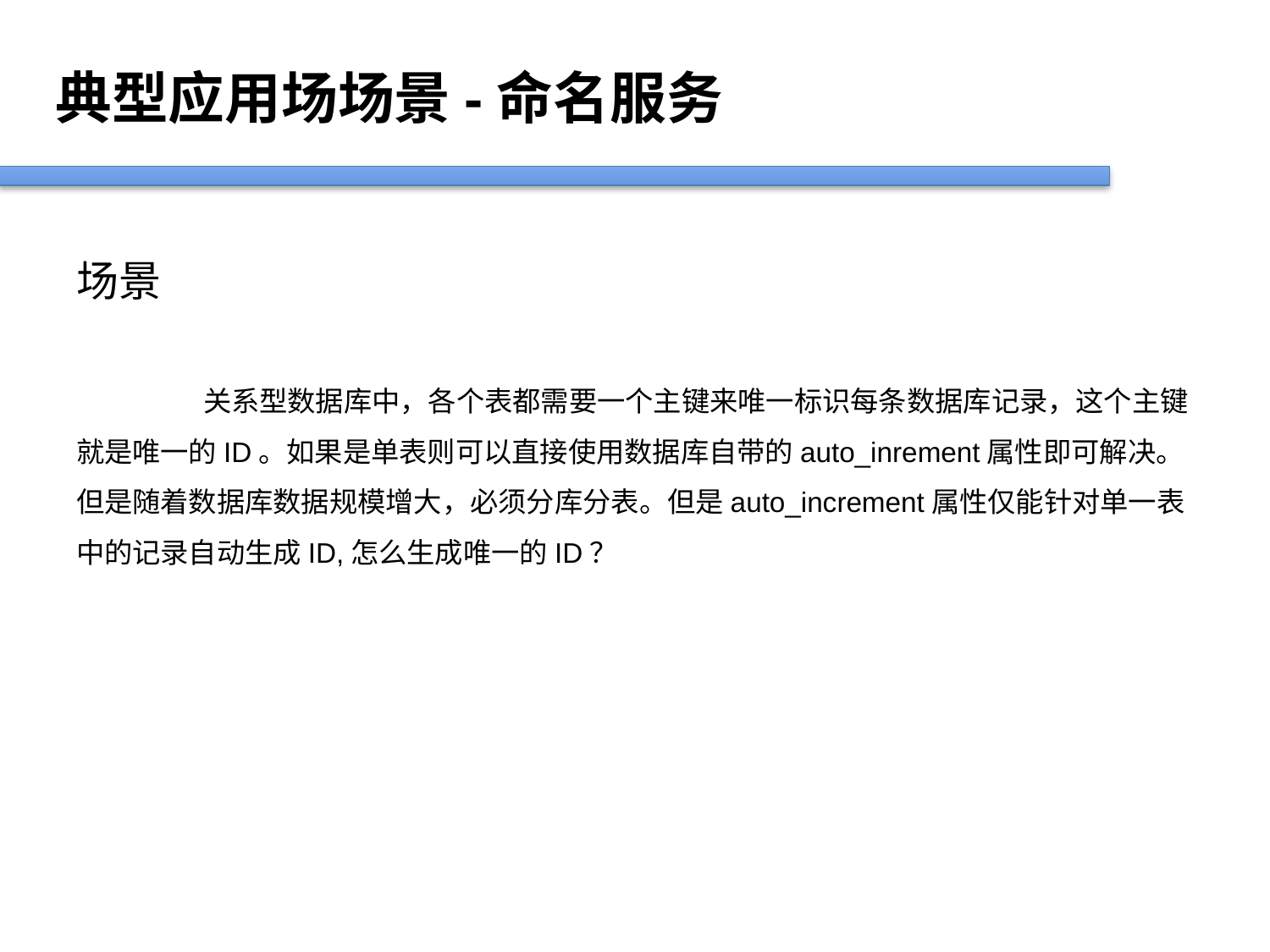

典型应用场场景-命名服务
场景

	关系型数据库中，各个表都需要一个主键来唯一标识每条数据库记录，这个主键就是唯一的ID。如果是单表则可以直接使用数据库自带的auto_inrement属性即可解决。但是随着数据库数据规模增大，必须分库分表。但是auto_increment属性仅能针对单一表中的记录自动生成ID,怎么生成唯一的ID？